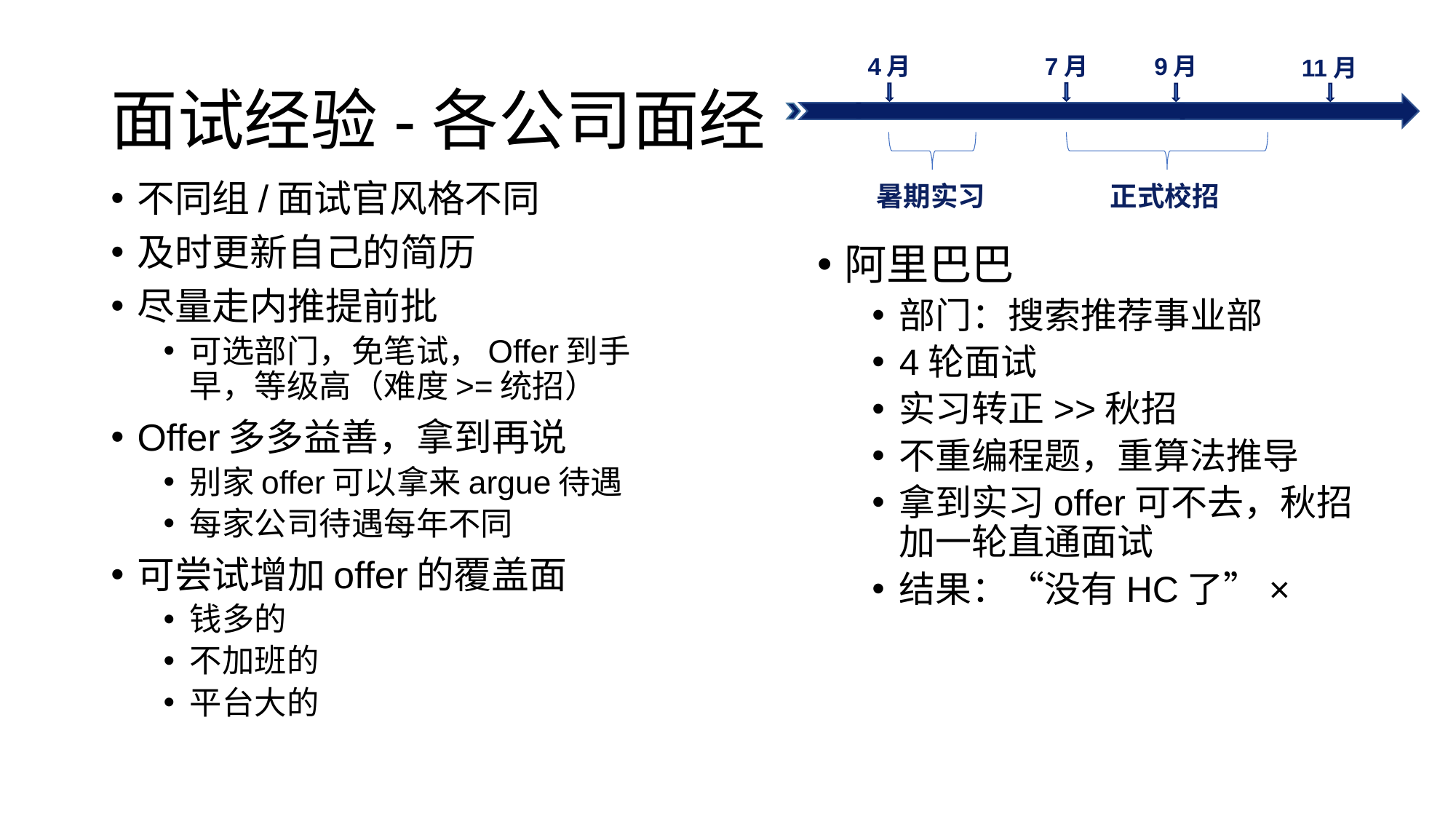

# 面试经验-各公司面经
7月

4月

9月

11月

不同组/面试官风格不同
及时更新自己的简历
尽量走内推提前批
可选部门，免笔试，Offer到手早，等级高（难度>=统招）
Offer多多益善，拿到再说
别家offer可以拿来argue待遇
每家公司待遇每年不同
可尝试增加offer的覆盖面
钱多的
不加班的
平台大的

暑期实习
正式校招
阿里巴巴
部门：搜索推荐事业部
4轮面试
实习转正>>秋招
不重编程题，重算法推导
拿到实习offer可不去，秋招加一轮直通面试
结果：“没有HC了”×